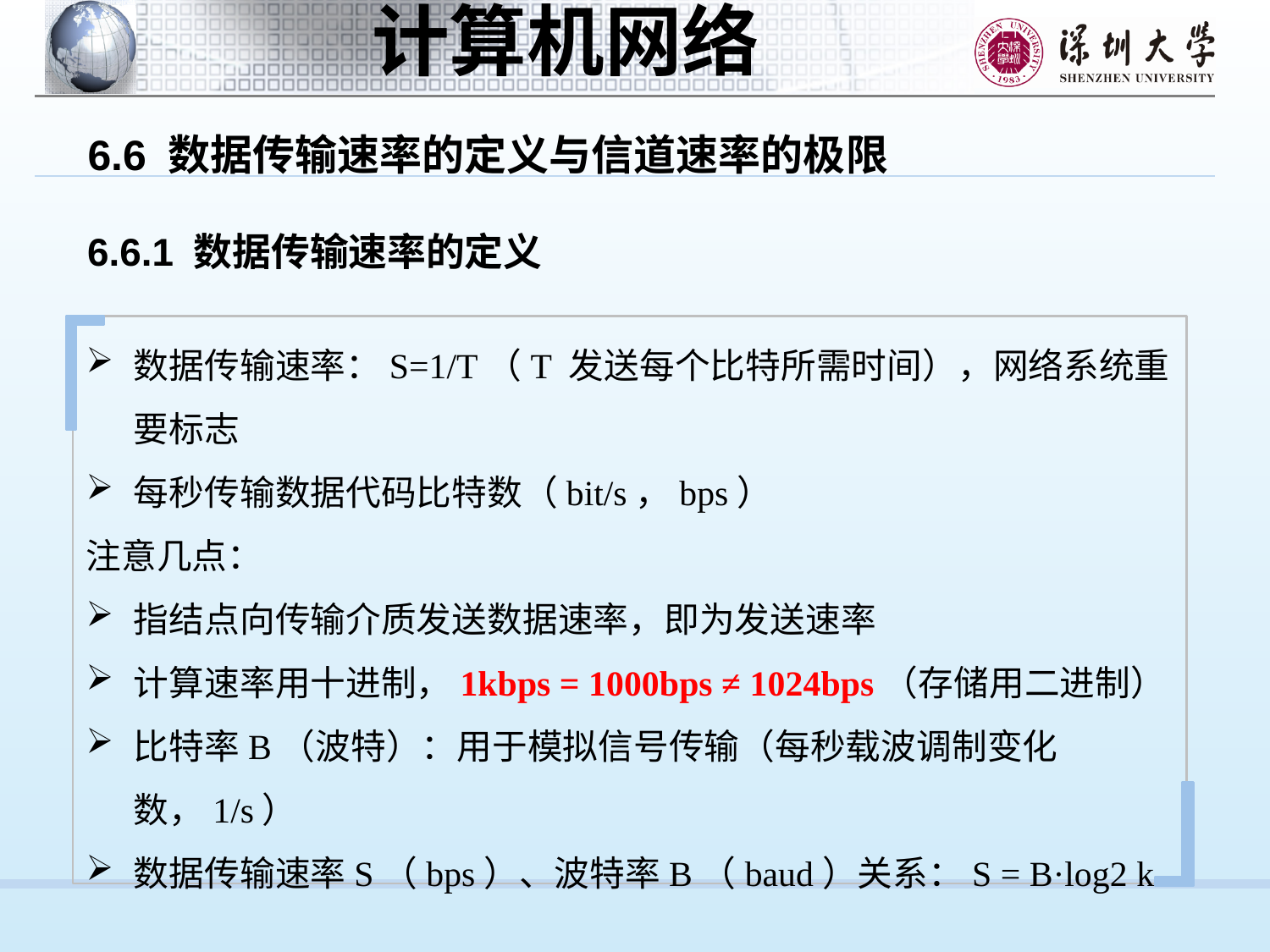

6.6 数据传输速率的定义与信道速率的极限

6.6.1 数据传输速率的定义
数据传输速率：S=1/T（T 发送每个比特所需时间），网络系统重要标志
每秒传输数据代码比特数（bit/s，bps）
注意几点：
指结点向传输介质发送数据速率，即为发送速率
计算速率用十进制，1kbps = 1000bps ≠ 1024bps（存储用二进制）
比特率B（波特）：用于模拟信号传输（每秒载波调制变化数，1/s）
数据传输速率S（bps）、波特率B（baud）关系：S = B·log2 k